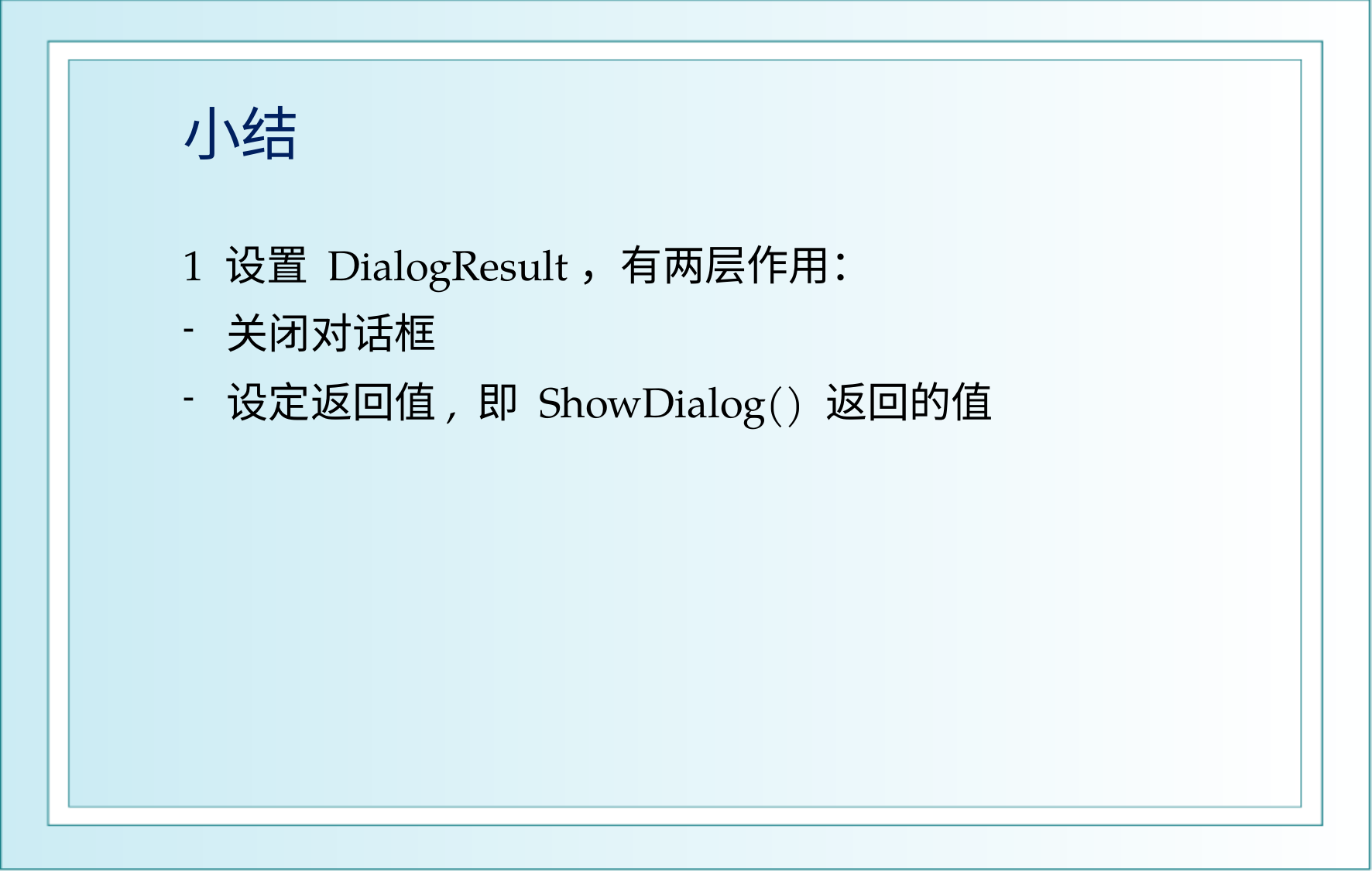

# 小结
1 设置 DialogResult，有两层作用：
关闭对话框
设定返回值, 即 ShowDialog() 返回的值